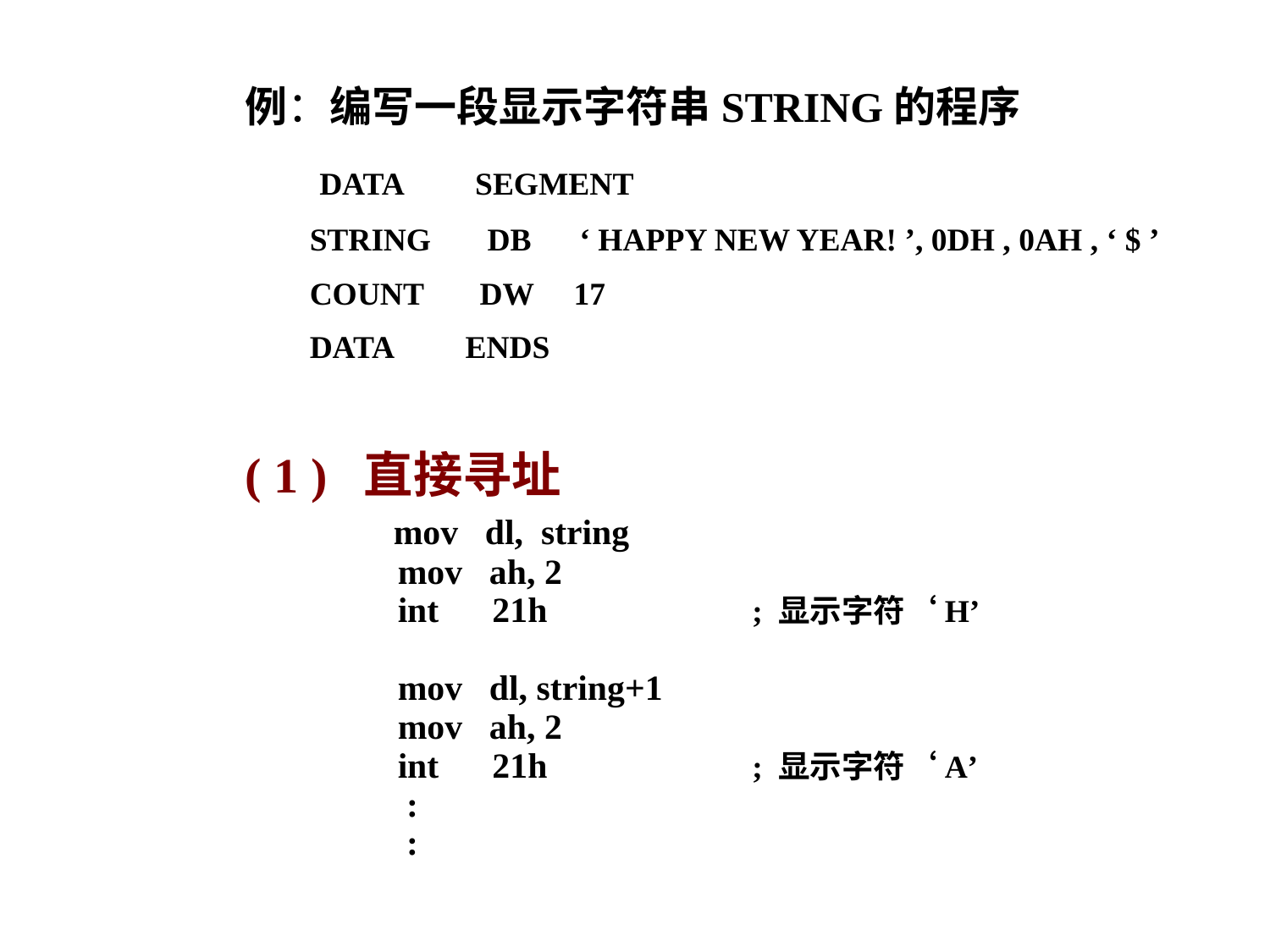

例：编写一段显示字符串STRING的程序
       DATA         SEGMENT
        STRING       DB      ‘ HAPPY NEW YEAR! ’, 0DH , 0AH , ‘ $ ’
        COUNT       DW     17
        DATA         ENDS

( 1 )  直接寻址
        mov   dl,  string
          mov   ah, 2
          int      21h                       ; 显示字符‘H’

          mov   dl, string+1
          mov   ah, 2
          int      21h                       ; 显示字符‘A’
           :
           :